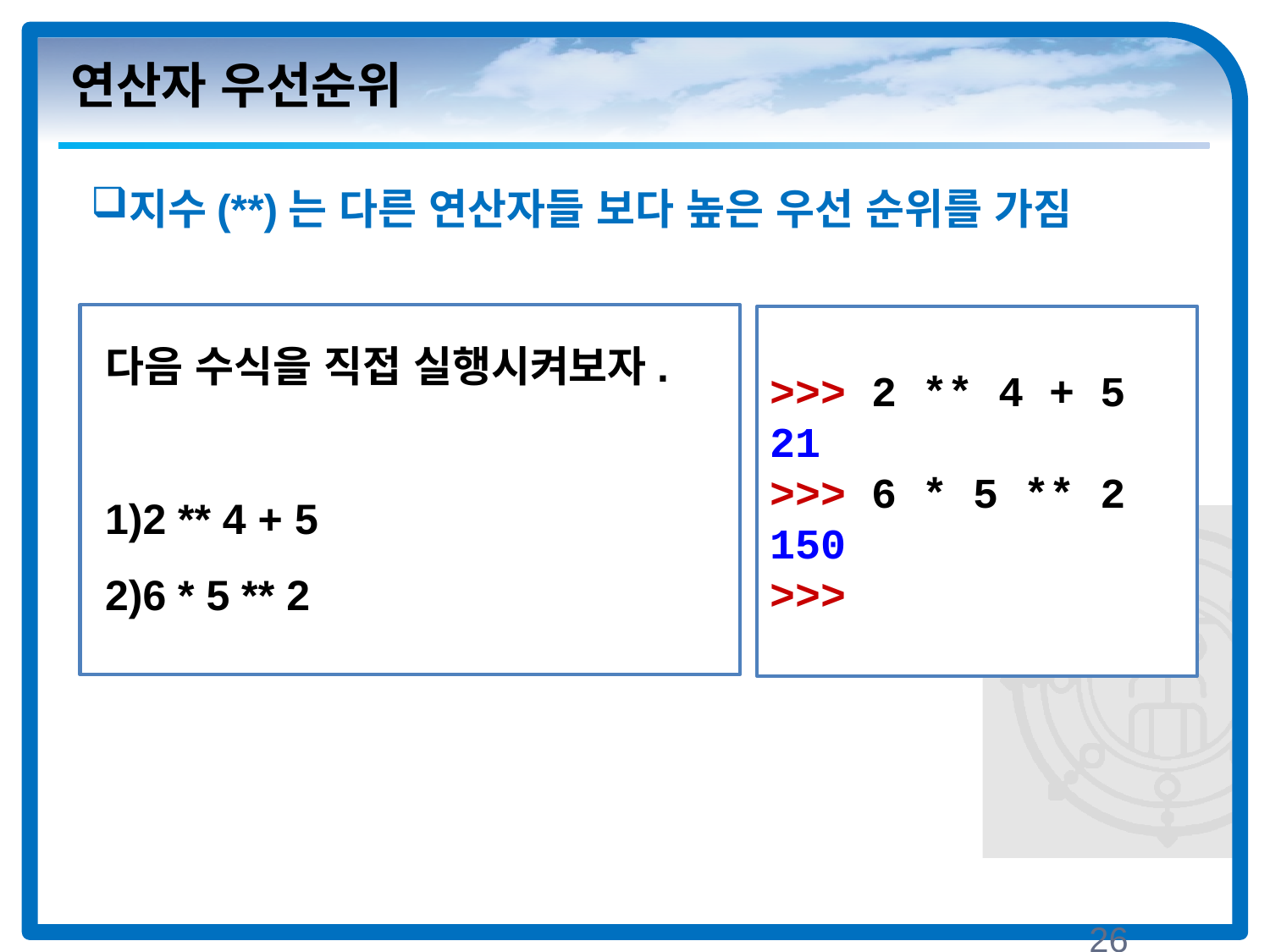

# 연산자 우선순위
지수(**)는 다른 연산자들 보다 높은 우선 순위를 가짐
다음 수식을 직접 실행시켜보자.

2 ** 4 + 5
6 * 5 ** 2

>>> 2 ** 4 + 5
21
>>> 6 * 5 ** 2
150
>>>
26